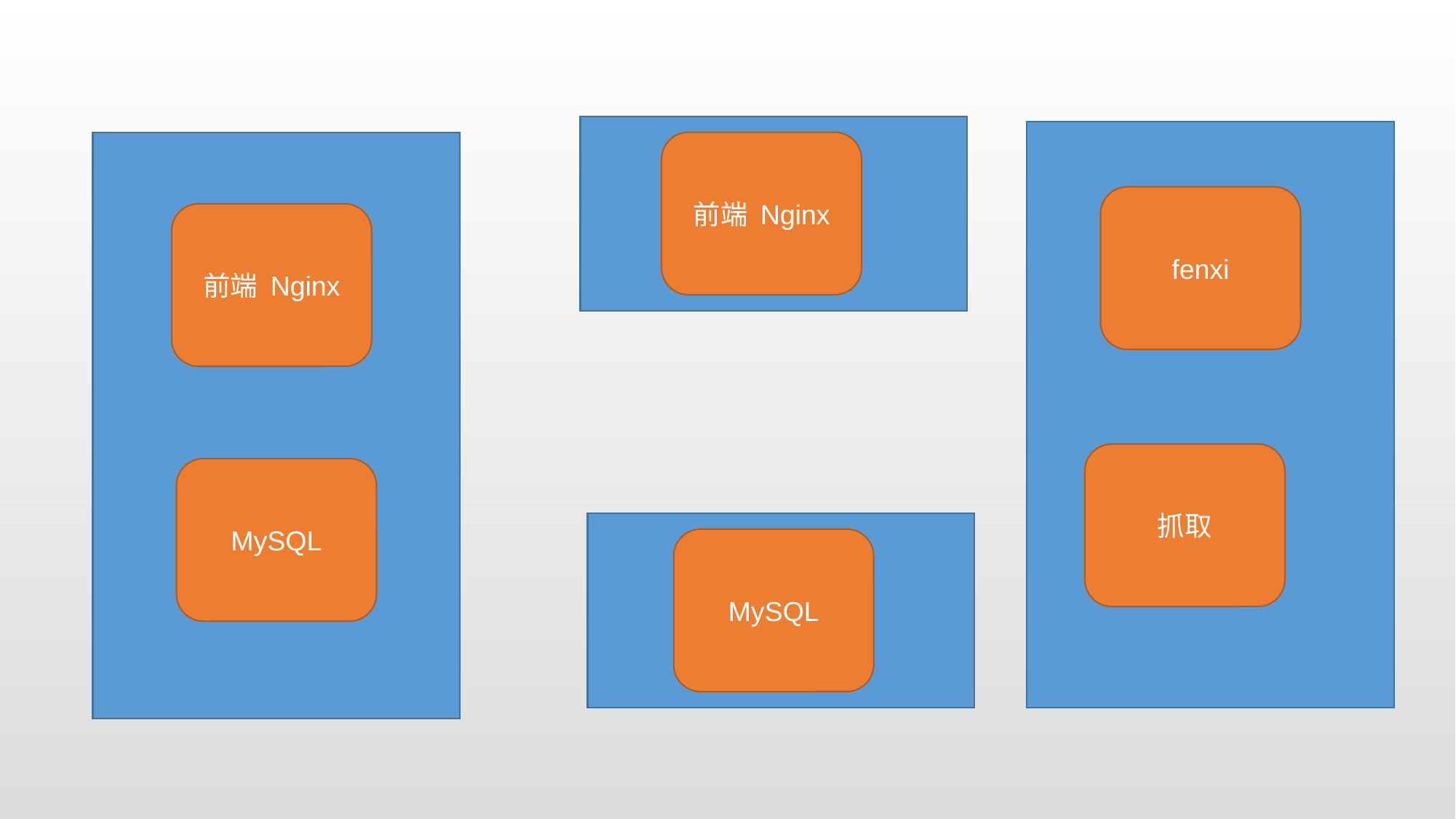

前端 Nginx
前端 Nginx
fenxi
前端 Nginx
抓取
MySQL

MySQL